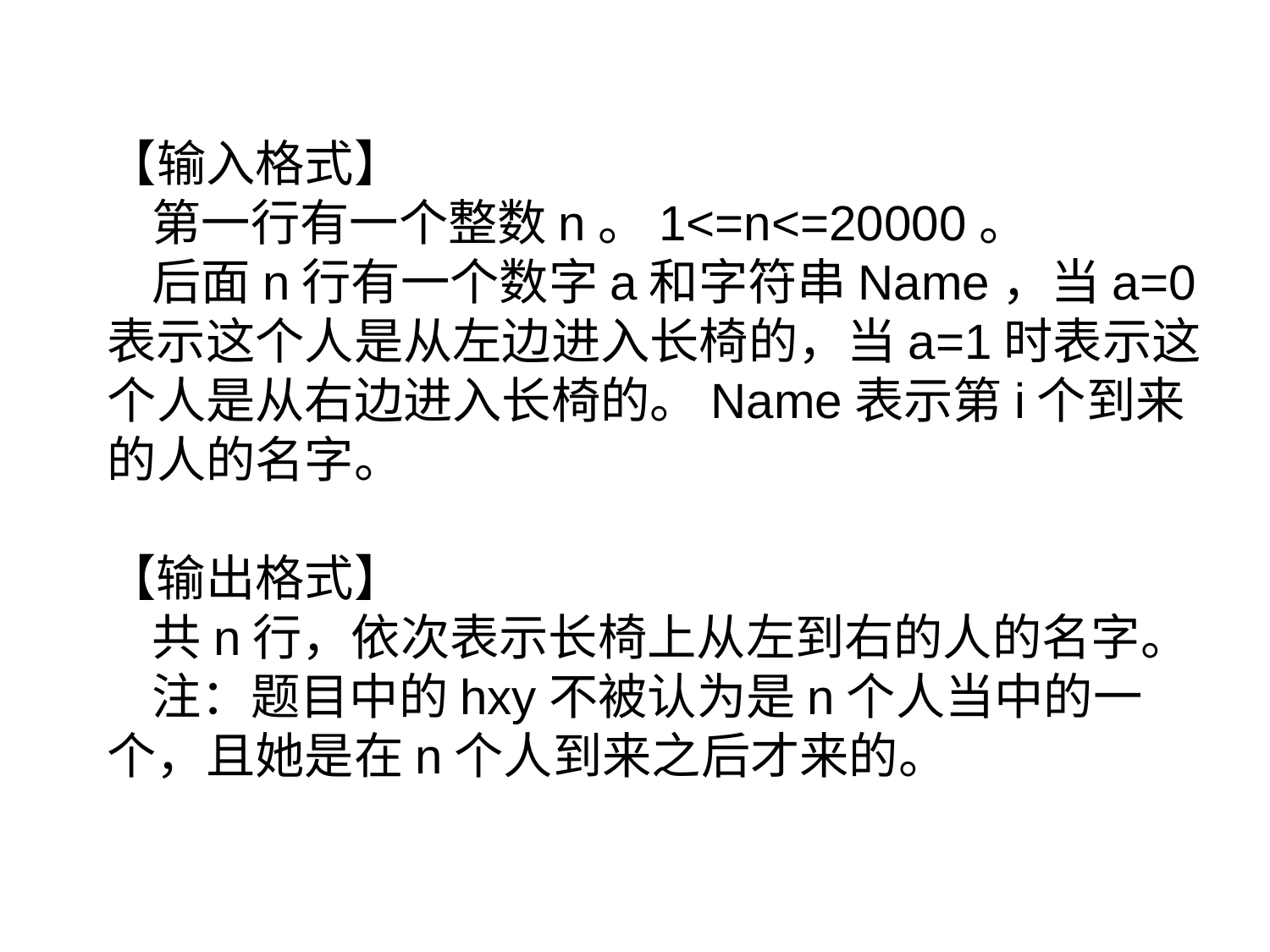

【输入格式】
   第一行有一个整数n。1<=n<=20000。
   后面n行有一个数字a和字符串Name，当a=0表示这个人是从左边进入长椅的，当a=1时表示这个人是从右边进入长椅的。Name表示第i个到来的人的名字。

【输出格式】
   共n行，依次表示长椅上从左到右的人的名字。
   注：题目中的hxy不被认为是n个人当中的一个，且她是在n个人到来之后才来的。